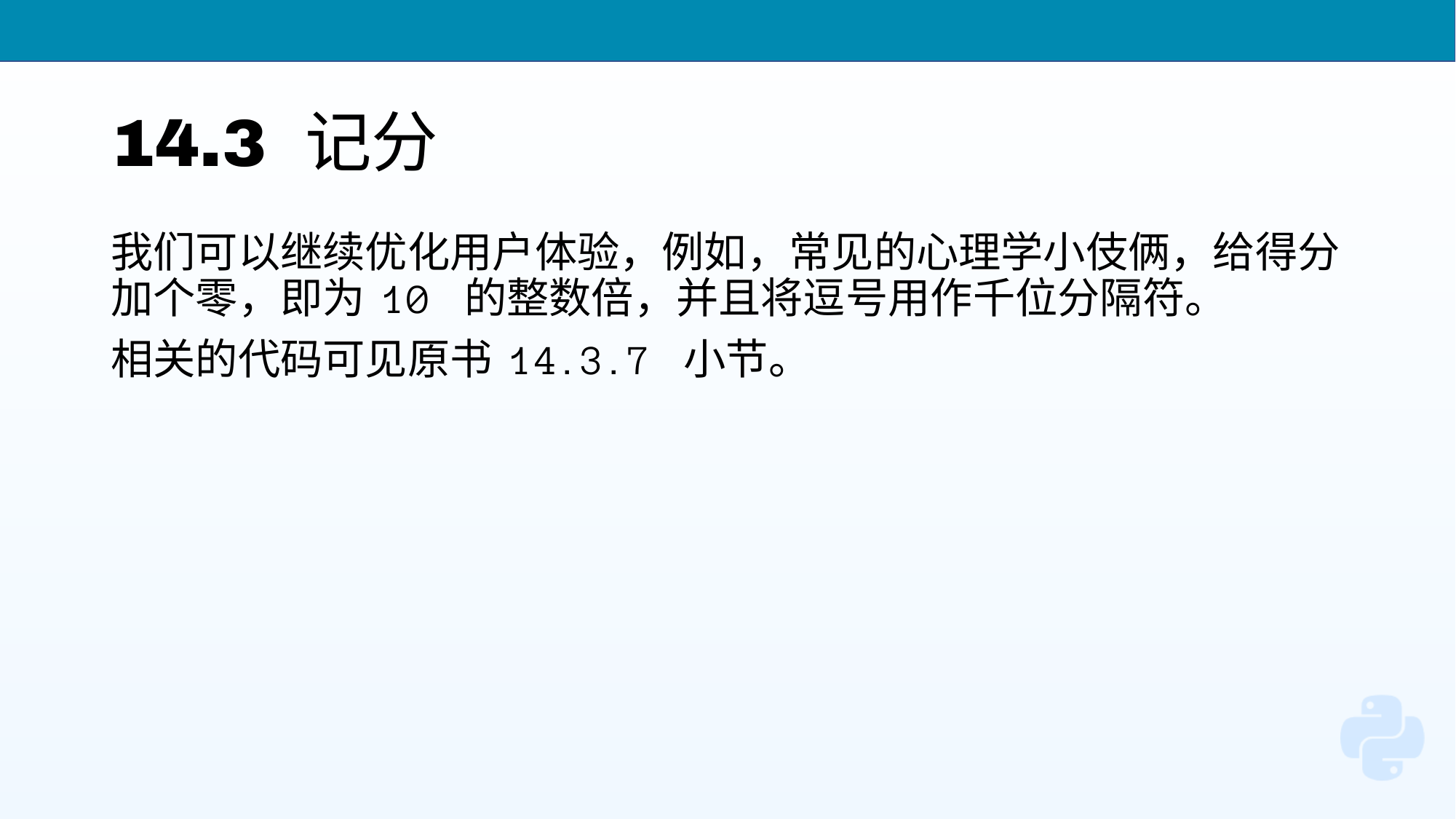

# 14.3 记分
我们可以继续优化用户体验，例如，常见的心理学小伎俩，给得分加个零，即为 10 的整数倍，并且将逗号用作千位分隔符。
相关的代码可见原书 14.3.7 小节。